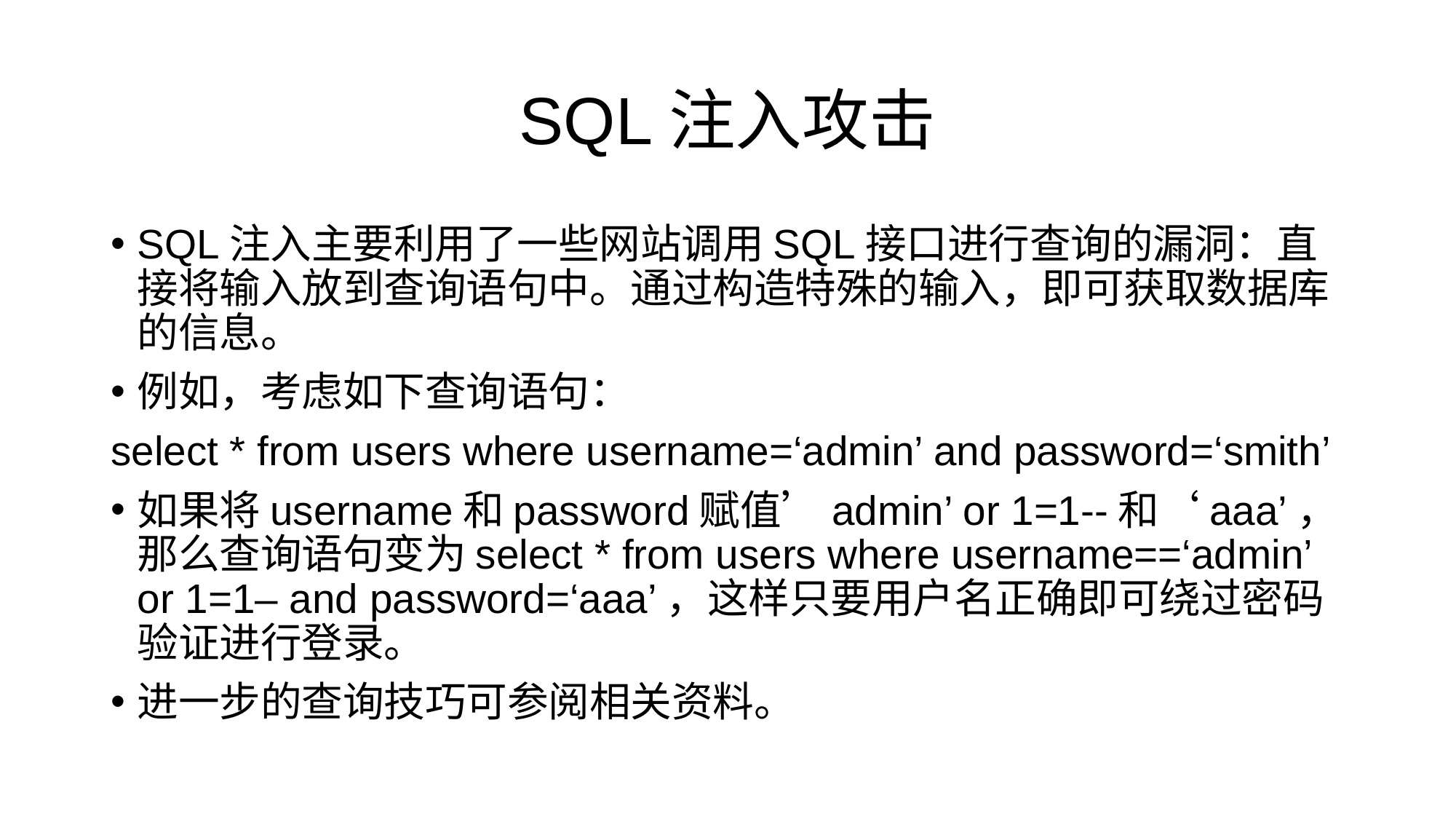

# SQL注入攻击
SQL注入主要利用了一些网站调用SQL接口进行查询的漏洞：直接将输入放到查询语句中。通过构造特殊的输入，即可获取数据库的信息。
例如，考虑如下查询语句：
select * from users where username=‘admin’ and password=‘smith’
如果将username和password赋值’admin’ or 1=1--和‘aaa’，那么查询语句变为select * from users where username==‘admin’ or 1=1– and password=‘aaa’，这样只要用户名正确即可绕过密码验证进行登录。
进一步的查询技巧可参阅相关资料。